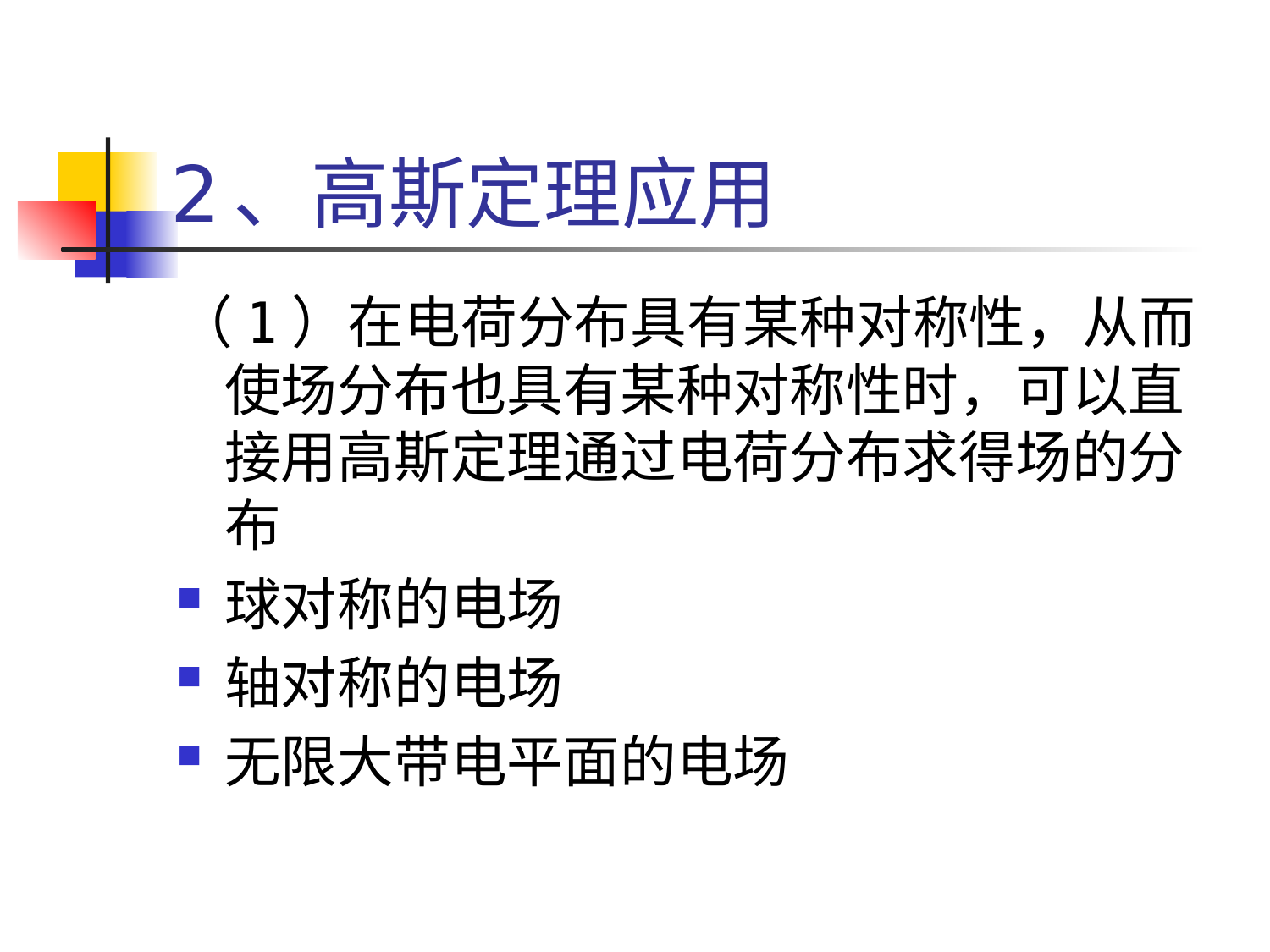

# 2、高斯定理应用
（1）在电荷分布具有某种对称性，从而使场分布也具有某种对称性时，可以直接用高斯定理通过电荷分布求得场的分布
球对称的电场
轴对称的电场
无限大带电平面的电场